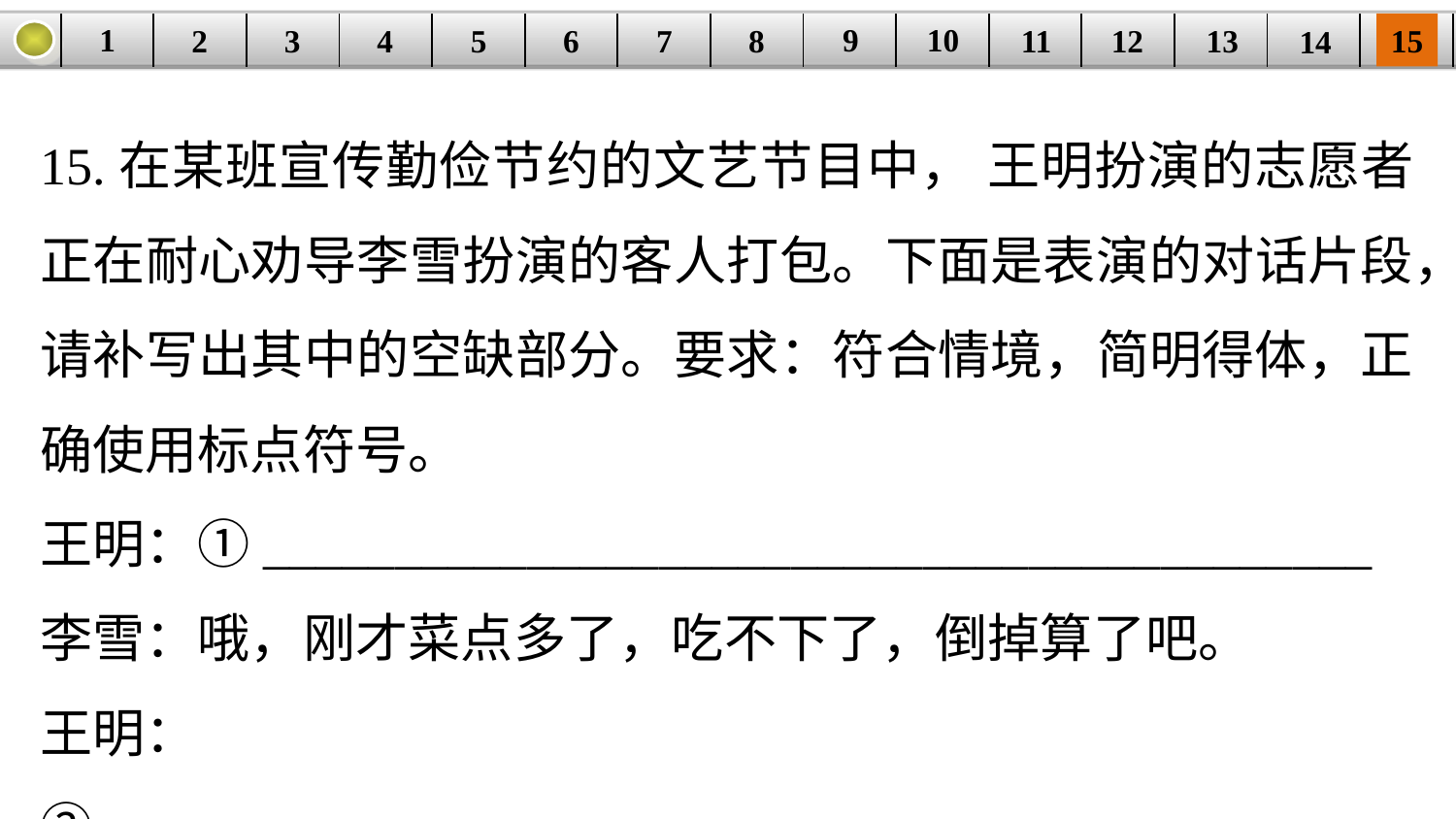

9
10
1
3
4
5
6
8
11
2
12
15
|  |  |  |  |  |  |  |  |  |  |  |  |  |  |  |
| --- | --- | --- | --- | --- | --- | --- | --- | --- | --- | --- | --- | --- | --- | --- |
7
13
14

15.在某班宣传勤俭节约的文艺节目中， 王明扮演的志愿者正在耐心劝导李雪扮演的客人打包。下面是表演的对话片段，请补写出其中的空缺部分。要求：符合情境，简明得体，正确使用标点符号。
王明：①__________________________________________
李雪：哦，刚才菜点多了，吃不下了，倒掉算了吧。
王明：②____________________________________________